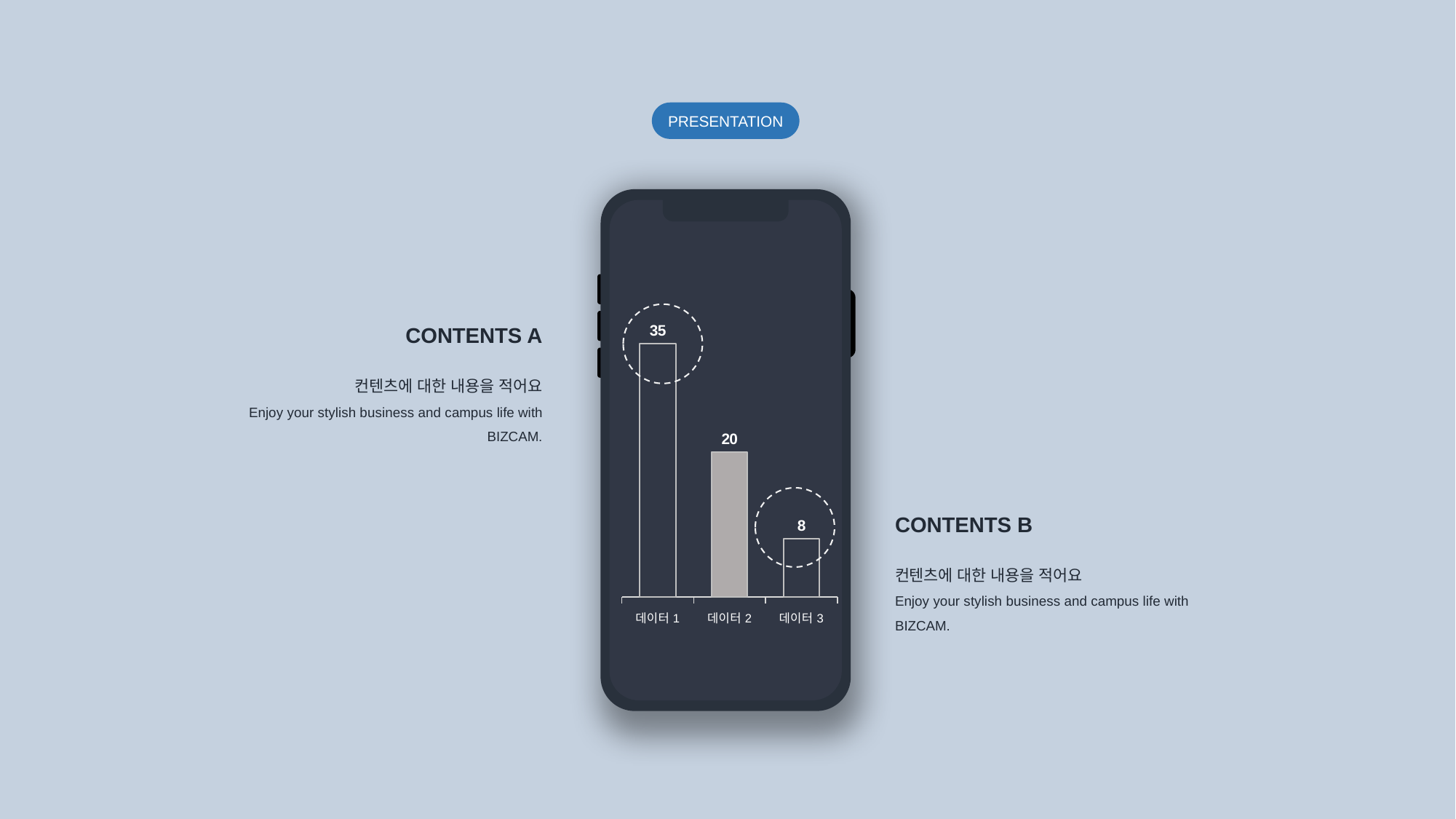

PRESENTATION

### Chart

| Category | 판매 |
|---|---|
| 데이터1 | 35.0 |
| 데이터2 | 20.0 |
| 데이터3 | 8.0 |
CONTENTS A
컨텐츠에 대한 내용을 적어요
Enjoy your stylish business and campus life with BIZCAM.

CONTENTS B
컨텐츠에 대한 내용을 적어요
Enjoy your stylish business and campus life with BIZCAM.